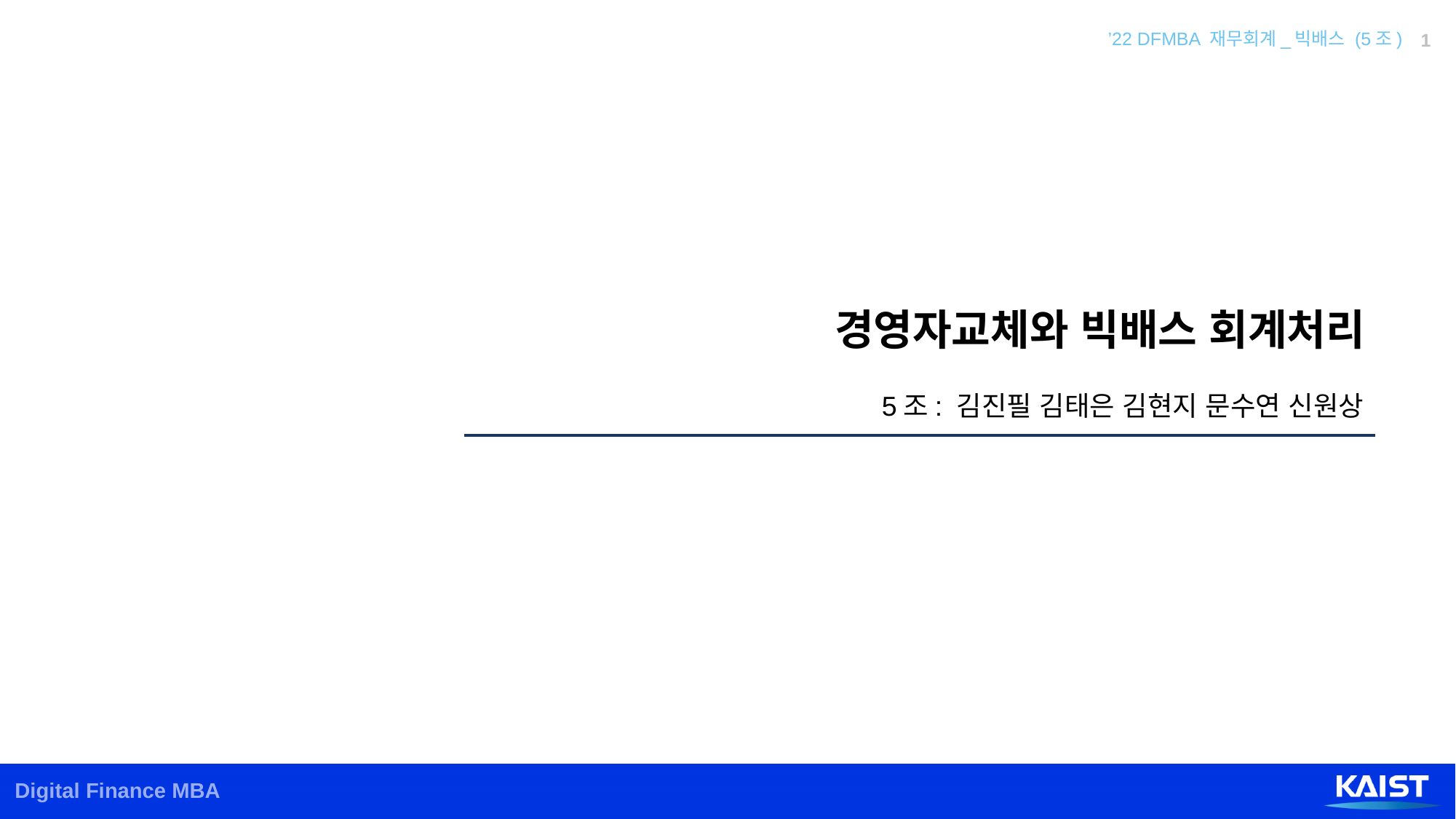

경영자교체와 빅배스 회계처리
5조: 김진필 김태은 김현지 문수연 신원상